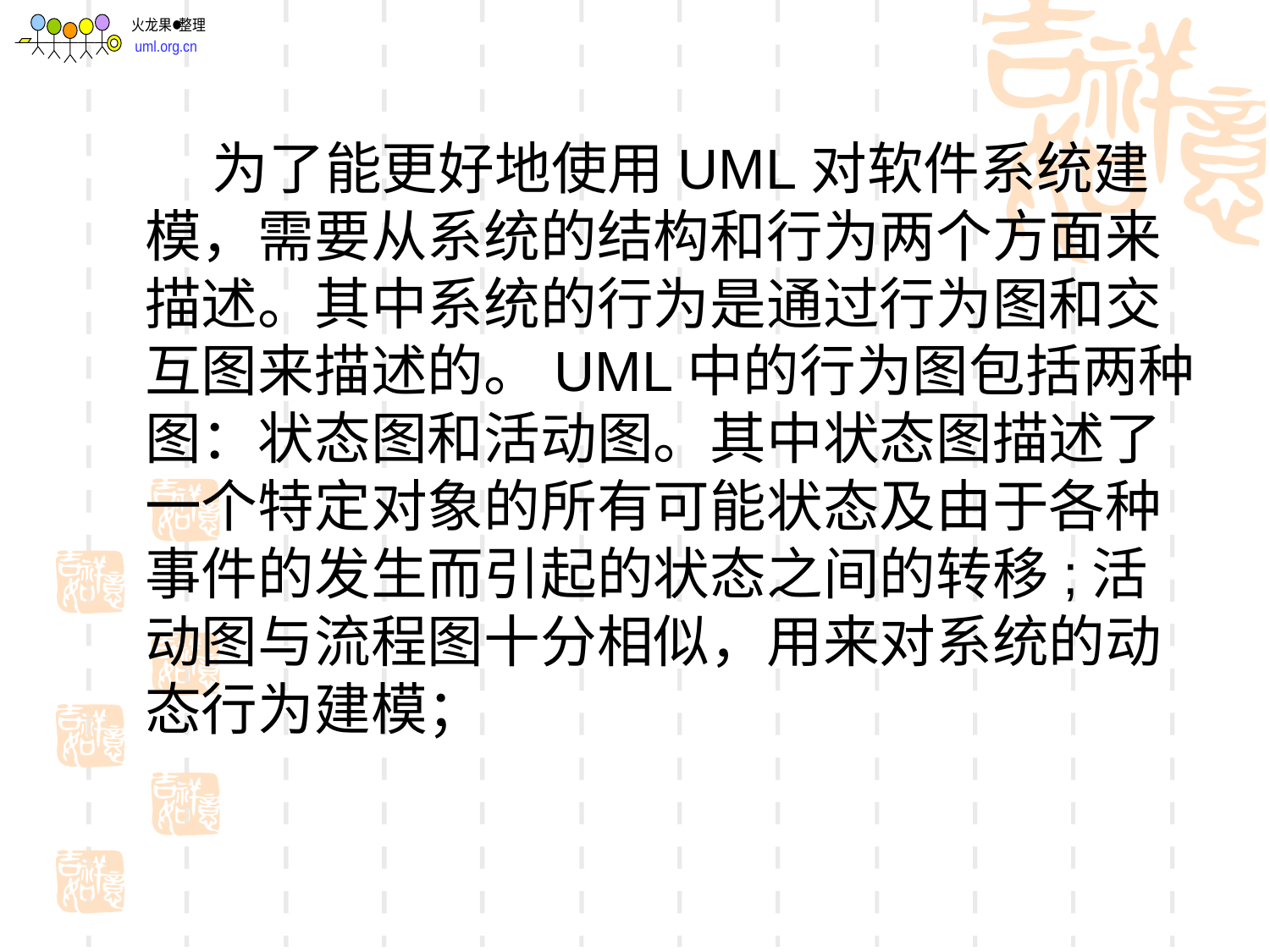

为了能更好地使用UML对软件系统建模，需要从系统的结构和行为两个方面来描述。其中系统的行为是通过行为图和交互图来描述的。UML中的行为图包括两种图：状态图和活动图。其中状态图描述了一个特定对象的所有可能状态及由于各种事件的发生而引起的状态之间的转移;活动图与流程图十分相似，用来对系统的动态行为建模；